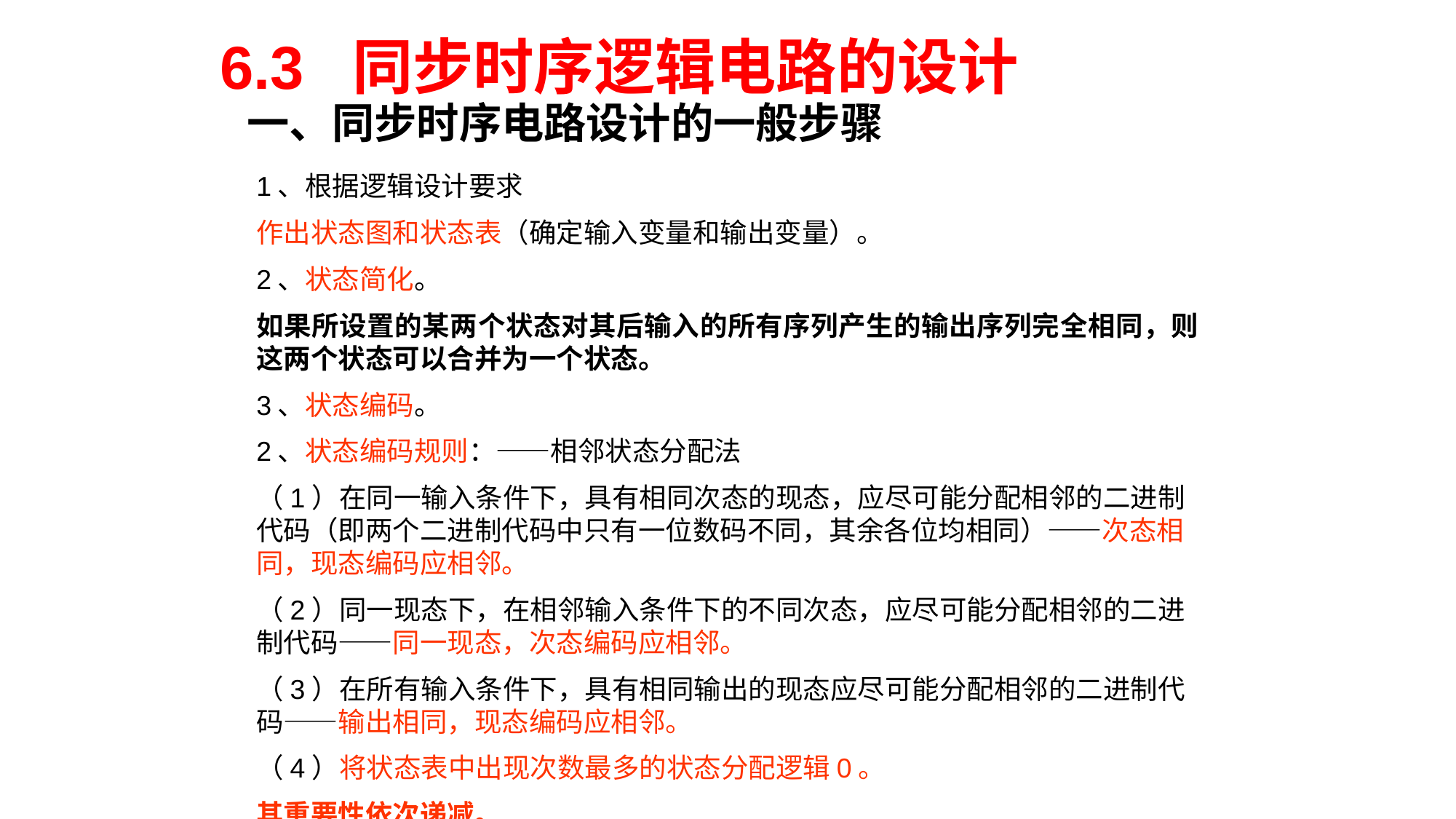

6.3  同步时序逻辑电路的设计
一、同步时序电路设计的一般步骤
1、根据逻辑设计要求
作出状态图和状态表（确定输入变量和输出变量）。
2、状态简化。
如果所设置的某两个状态对其后输入的所有序列产生的输出序列完全相同，则这两个状态可以合并为一个状态。
3、状态编码。
2、状态编码规则：——相邻状态分配法
（1）在同一输入条件下，具有相同次态的现态，应尽可能分配相邻的二进制代码（即两个二进制代码中只有一位数码不同，其余各位均相同）——次态相同，现态编码应相邻。
（2）同一现态下，在相邻输入条件下的不同次态，应尽可能分配相邻的二进制代码——同一现态，次态编码应相邻。
（3）在所有输入条件下，具有相同输出的现态应尽可能分配相邻的二进制代码——输出相同，现态编码应相邻。
（4）将状态表中出现次数最多的状态分配逻辑0。
其重要性依次递减。
4、选定触发器，并写出各触发器的激励函数和输出函数的表达式。
5、画出逻辑电路图。